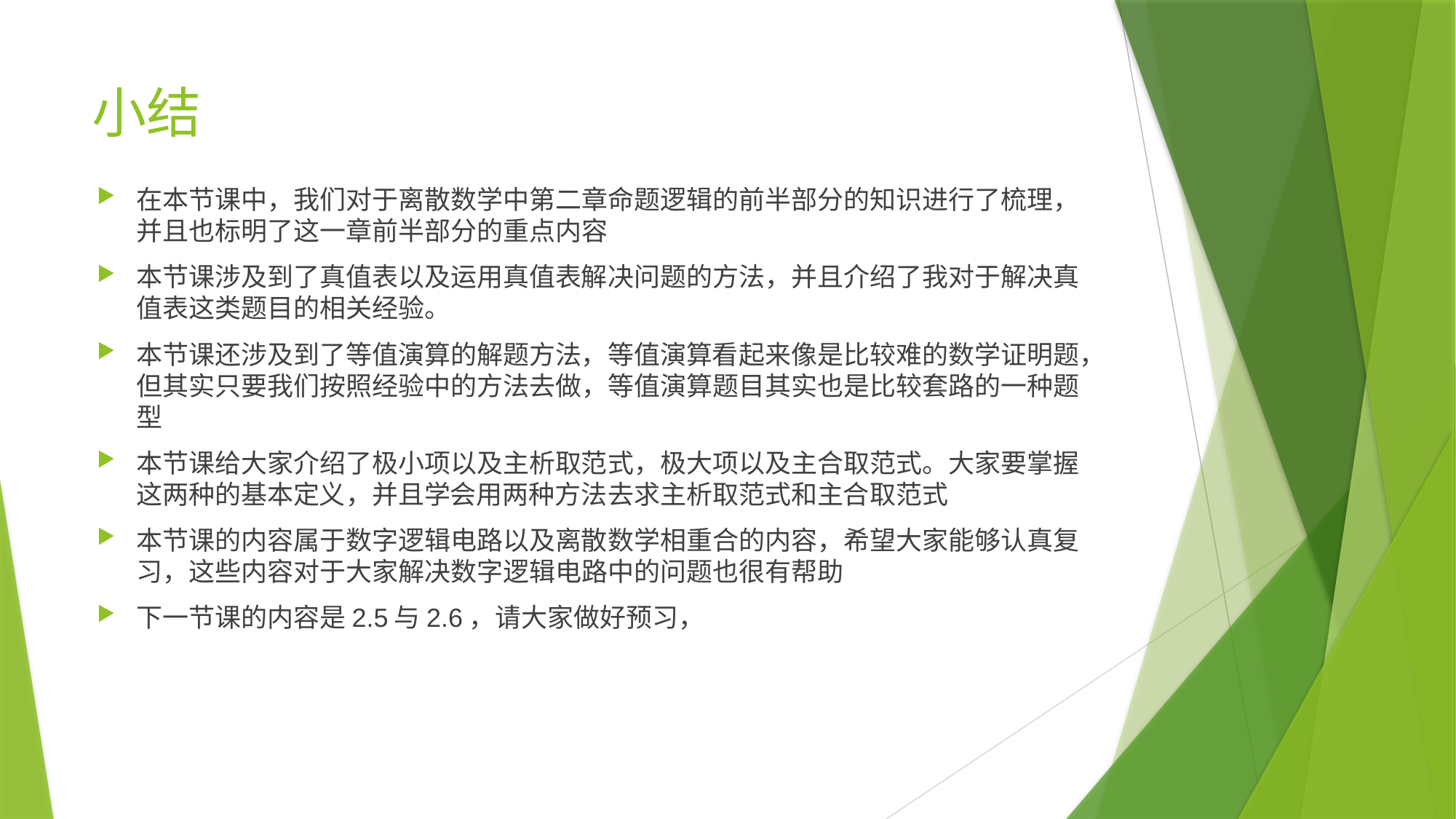

# 小结
在本节课中，我们对于离散数学中第二章命题逻辑的前半部分的知识进行了梳理，并且也标明了这一章前半部分的重点内容
本节课涉及到了真值表以及运用真值表解决问题的方法，并且介绍了我对于解决真值表这类题目的相关经验。
本节课还涉及到了等值演算的解题方法，等值演算看起来像是比较难的数学证明题，但其实只要我们按照经验中的方法去做，等值演算题目其实也是比较套路的一种题型
本节课给大家介绍了极小项以及主析取范式，极大项以及主合取范式。大家要掌握这两种的基本定义，并且学会用两种方法去求主析取范式和主合取范式
本节课的内容属于数字逻辑电路以及离散数学相重合的内容，希望大家能够认真复习，这些内容对于大家解决数字逻辑电路中的问题也很有帮助
下一节课的内容是2.5与2.6，请大家做好预习，